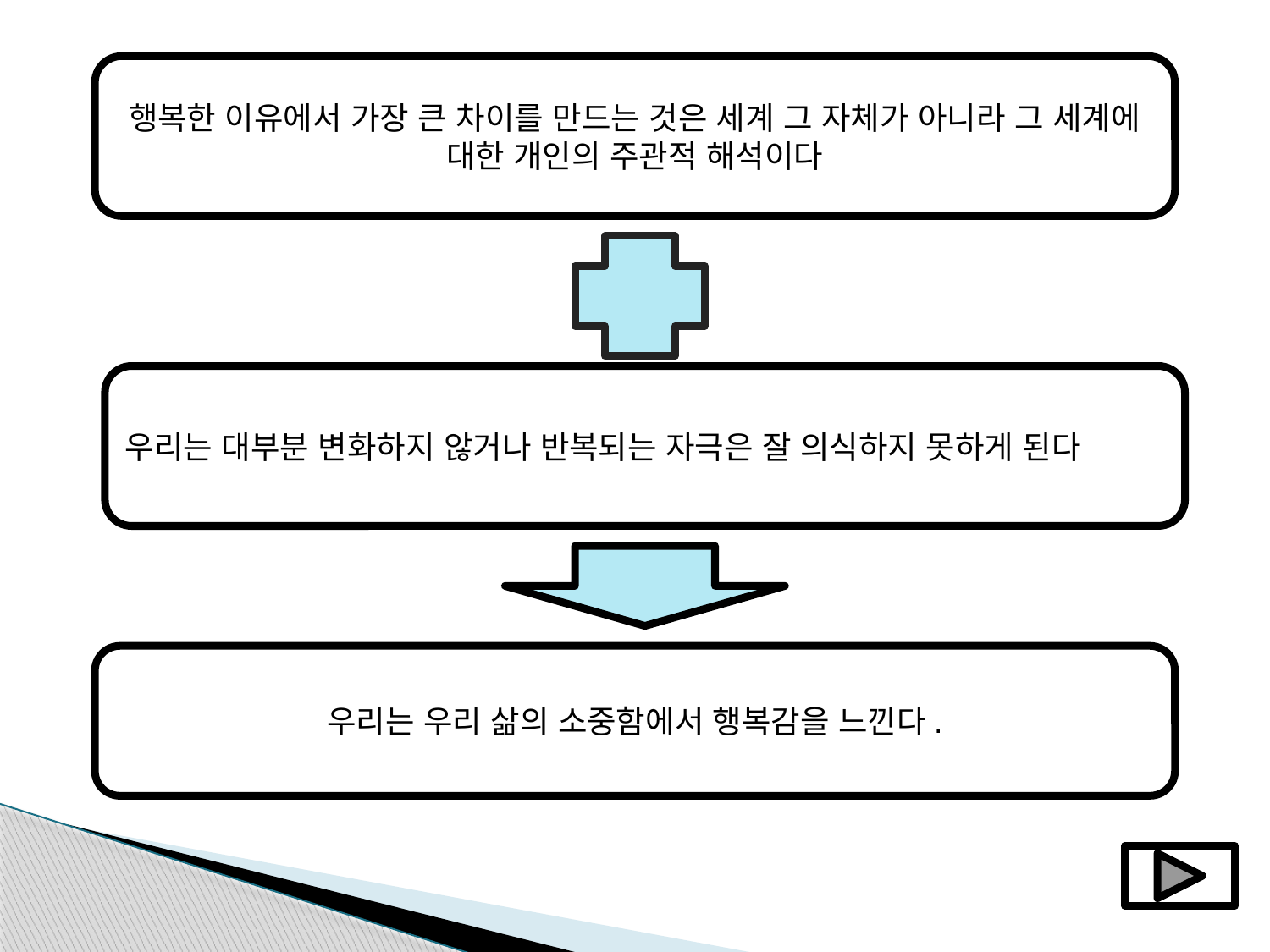

행복한 이유에서 가장 큰 차이를 만드는 것은 세계 그 자체가 아니라 그 세계에 대한 개인의 주관적 해석이다

우리는 대부분 변화하지 않거나 반복되는 자극은 잘 의식하지 못하게 된다

우리는 우리 삶의 소중함에서 행복감을 느낀다.